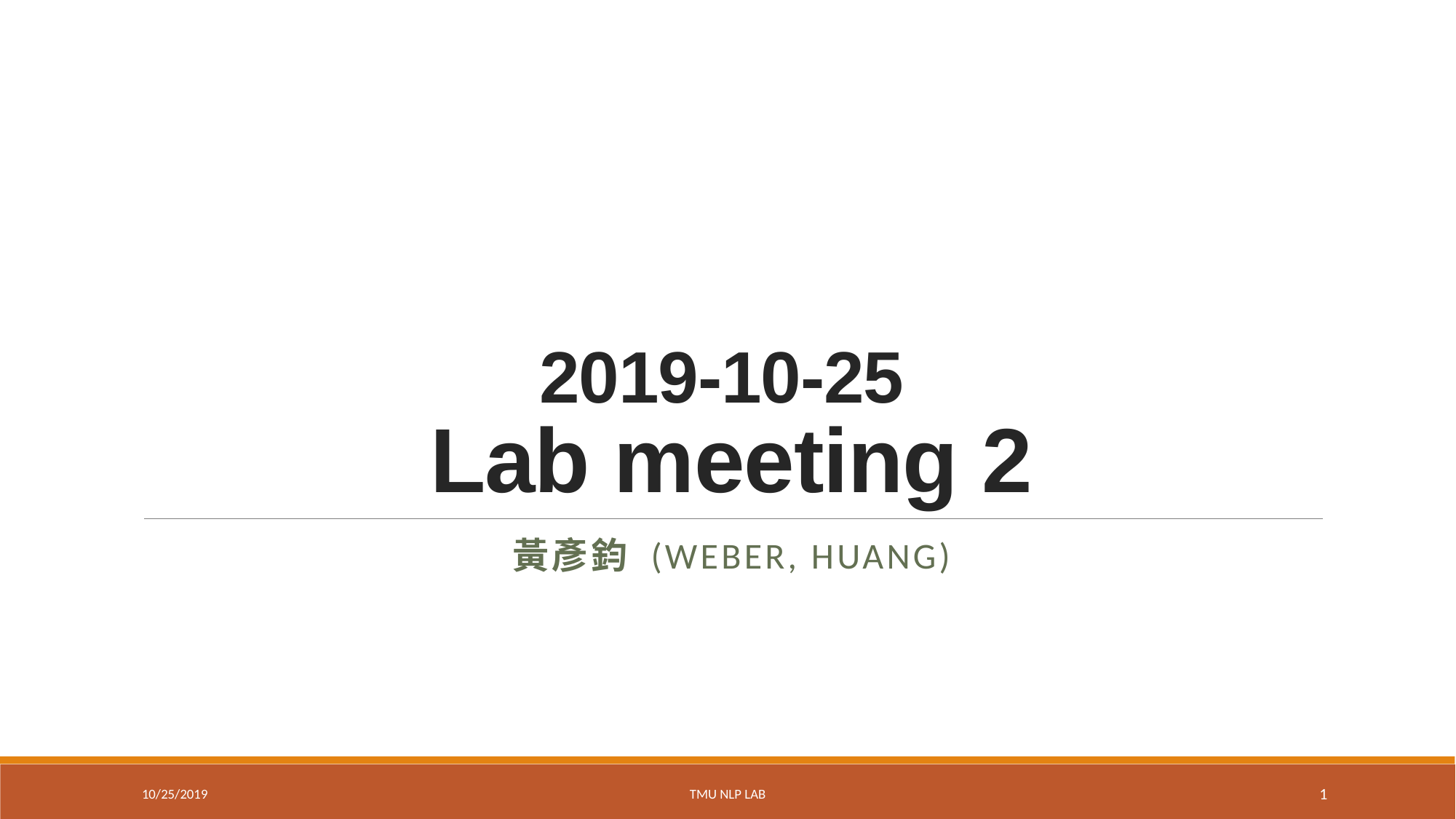

# 2019-10-25 Lab meeting 2
黃彥鈞 (Weber, Huang)

10/25/2019
TMU NLP Lab
1